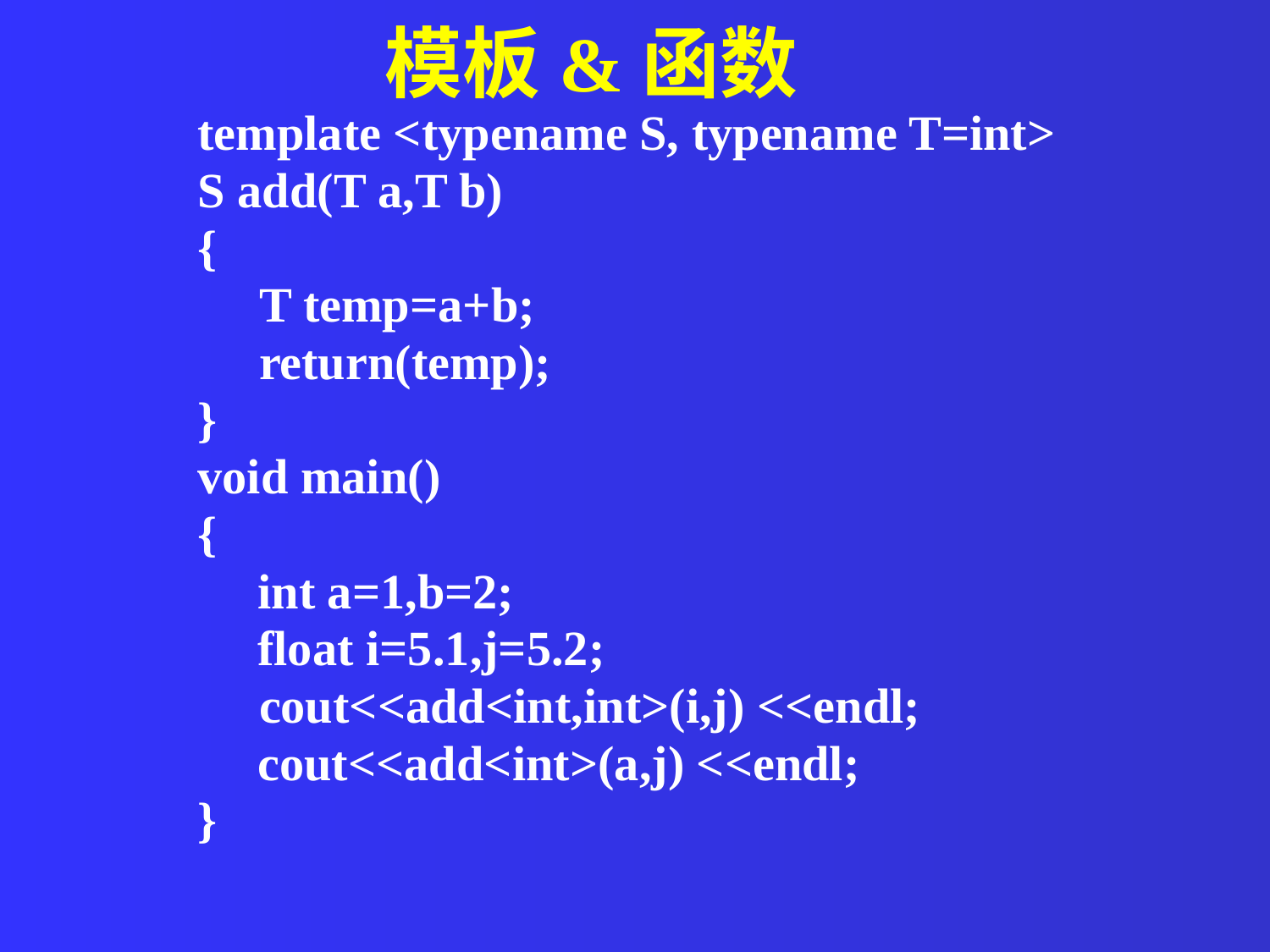

模板&函数
template <typename S, typename T=int>
S add(T a,T b)
{
     T temp=a+b;
     return(temp);
}
void main()
{
	 int a=1,b=2;
	 float i=5.1,j=5.2;
     cout<<add<int,int>(i,j) <<endl;
	 cout<<add<int>(a,j) <<endl;
}